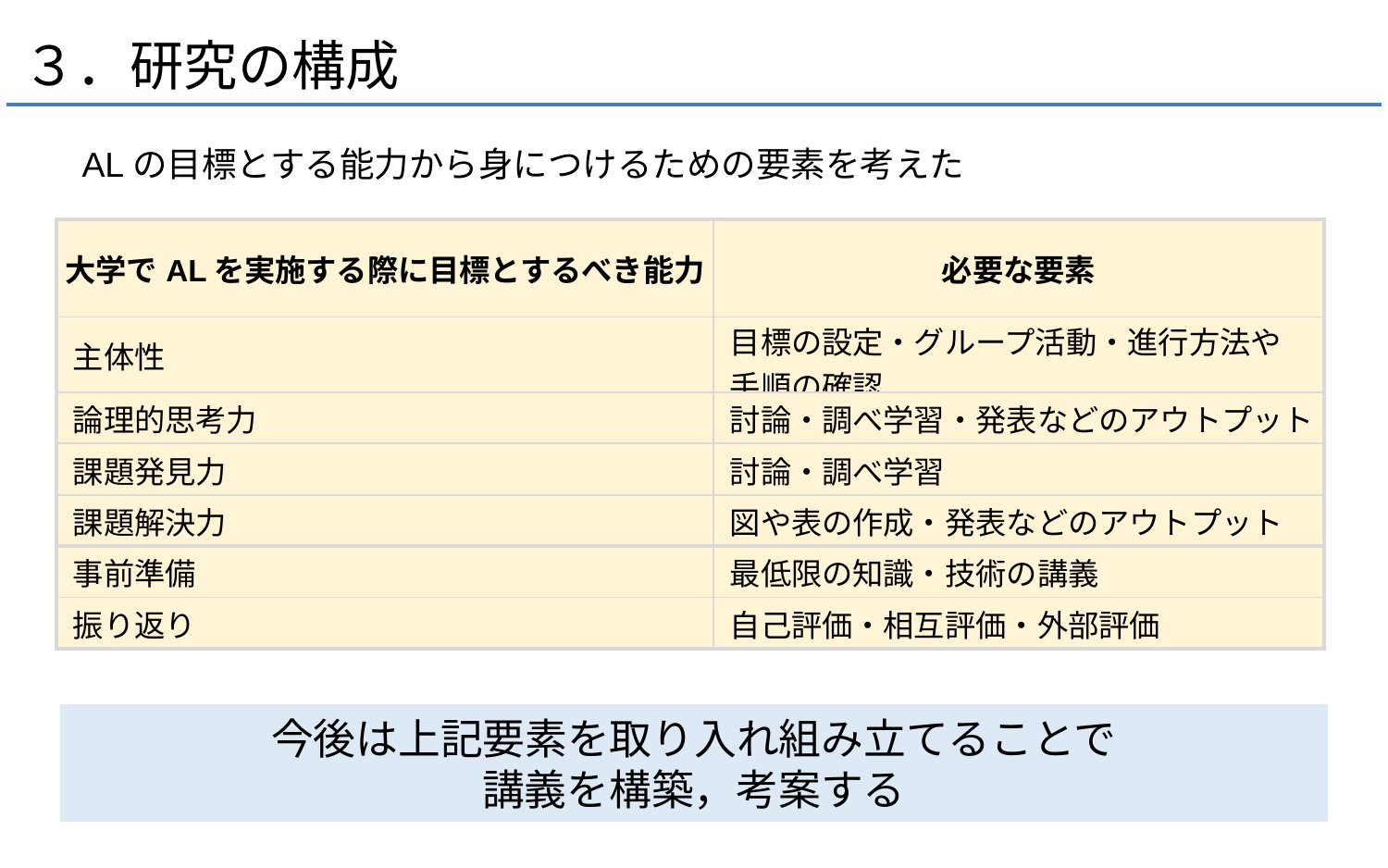

３．研究の構成
ALの目標とする能力から身につけるための要素を考えた
| 大学でALを実施する際に目標とするべき能力 | 必要な要素 |
| --- | --- |
| 主体性 | 目標の設定・グループ活動・進行方法や 手順の確認 |
| 論理的思考力 | 討論・調べ学習・発表などのアウトプット |
| 課題発見力 | 討論・調べ学習 |
| 課題解決力 | 図や表の作成・発表などのアウトプット |
| 事前準備 | 最低限の知識・技術の講義 |
| 振り返り | 自己評価・相互評価・外部評価 |
今後は上記要素を取り入れ組み立てることで
講義を構築，考案する